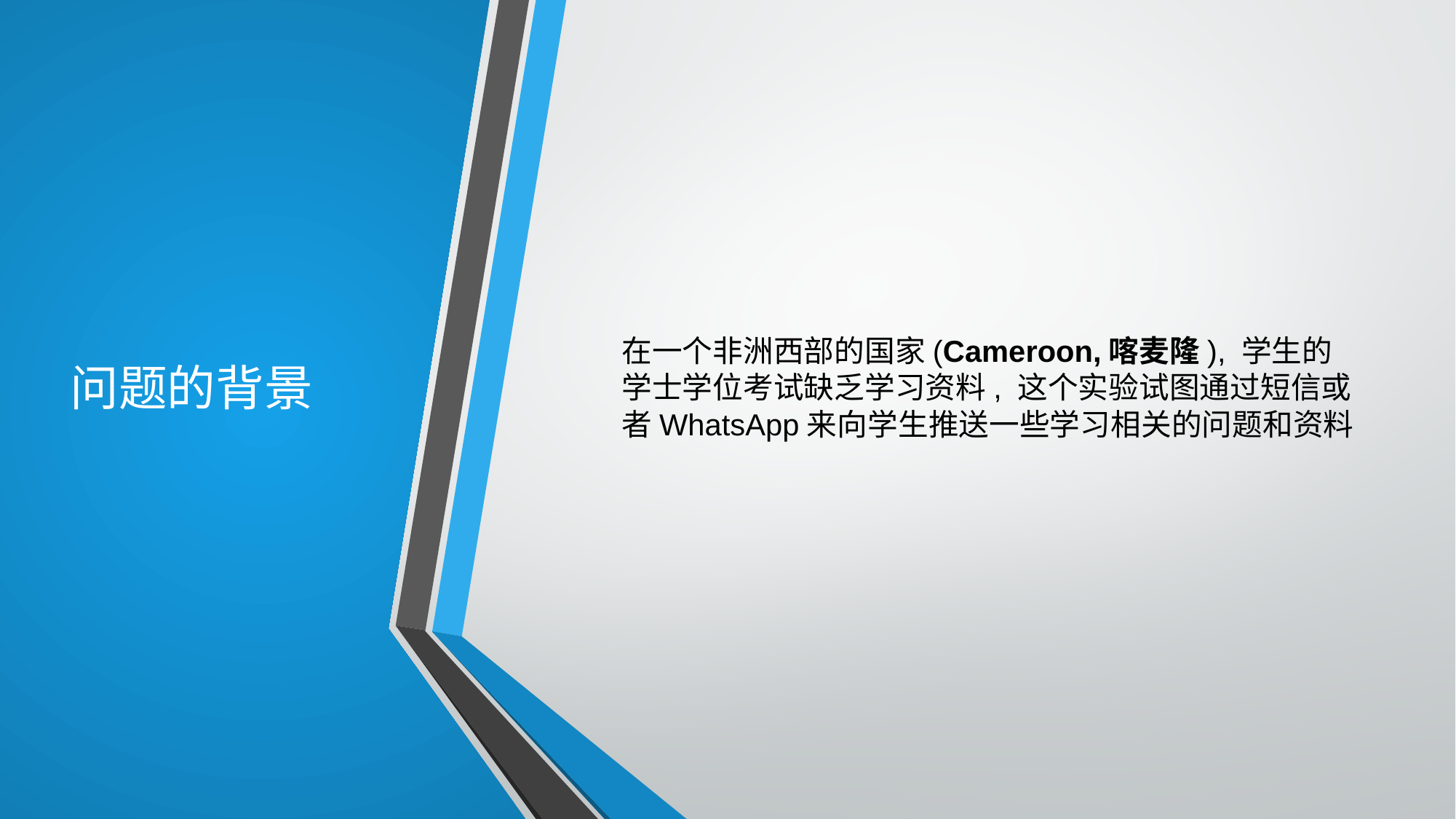

# 问题的背景
在一个非洲西部的国家(Cameroon,喀麦隆), 学生的学士学位考试缺乏学习资料, 这个实验试图通过短信或者WhatsApp来向学生推送一些学习相关的问题和资料